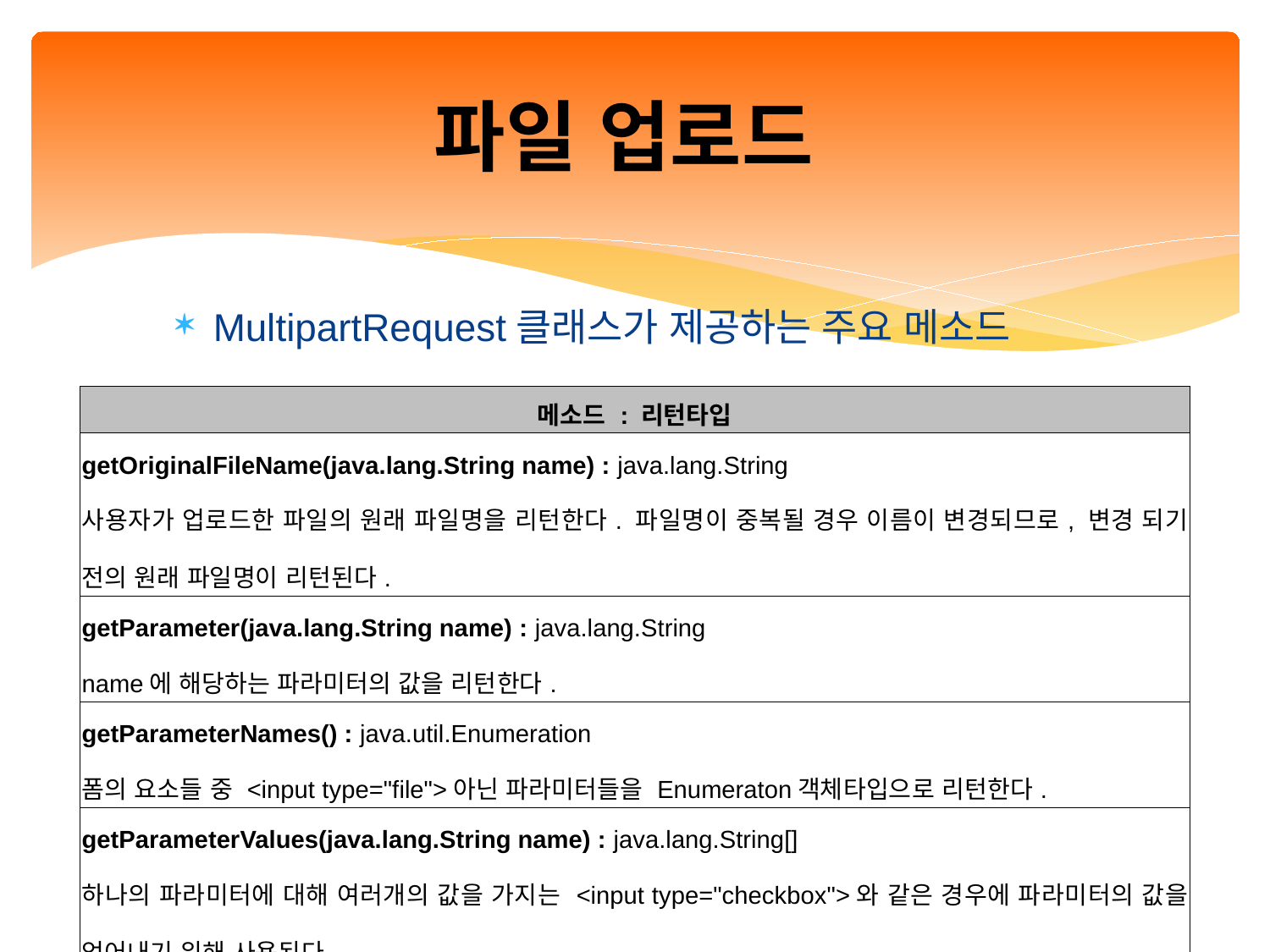

# 파일 업로드
MultipartRequest클래스가 제공하는 주요 메소드
| 메소드 : 리턴타입 |
| --- |
| getOriginalFileName(java.lang.String name) : java.lang.String 사용자가 업로드한 파일의 원래 파일명을 리턴한다. 파일명이 중복될 경우 이름이 변경되므로, 변경 되기 전의 원래 파일명이 리턴된다. |
| getParameter(java.lang.String name) : java.lang.String name에 해당하는 파라미터의 값을 리턴한다. |
| getParameterNames() : java.util.Enumeration 폼의 요소들 중 <input type="file">아닌 파라미터들을 Enumeraton객체타입으로 리턴한다. |
| getParameterValues(java.lang.String name) : java.lang.String[] 하나의 파라미터에 대해 여러개의 값을 가지는 <input type="checkbox">와 같은 경우에 파라미터의 값을 얻어내기 위해 사용된다. |